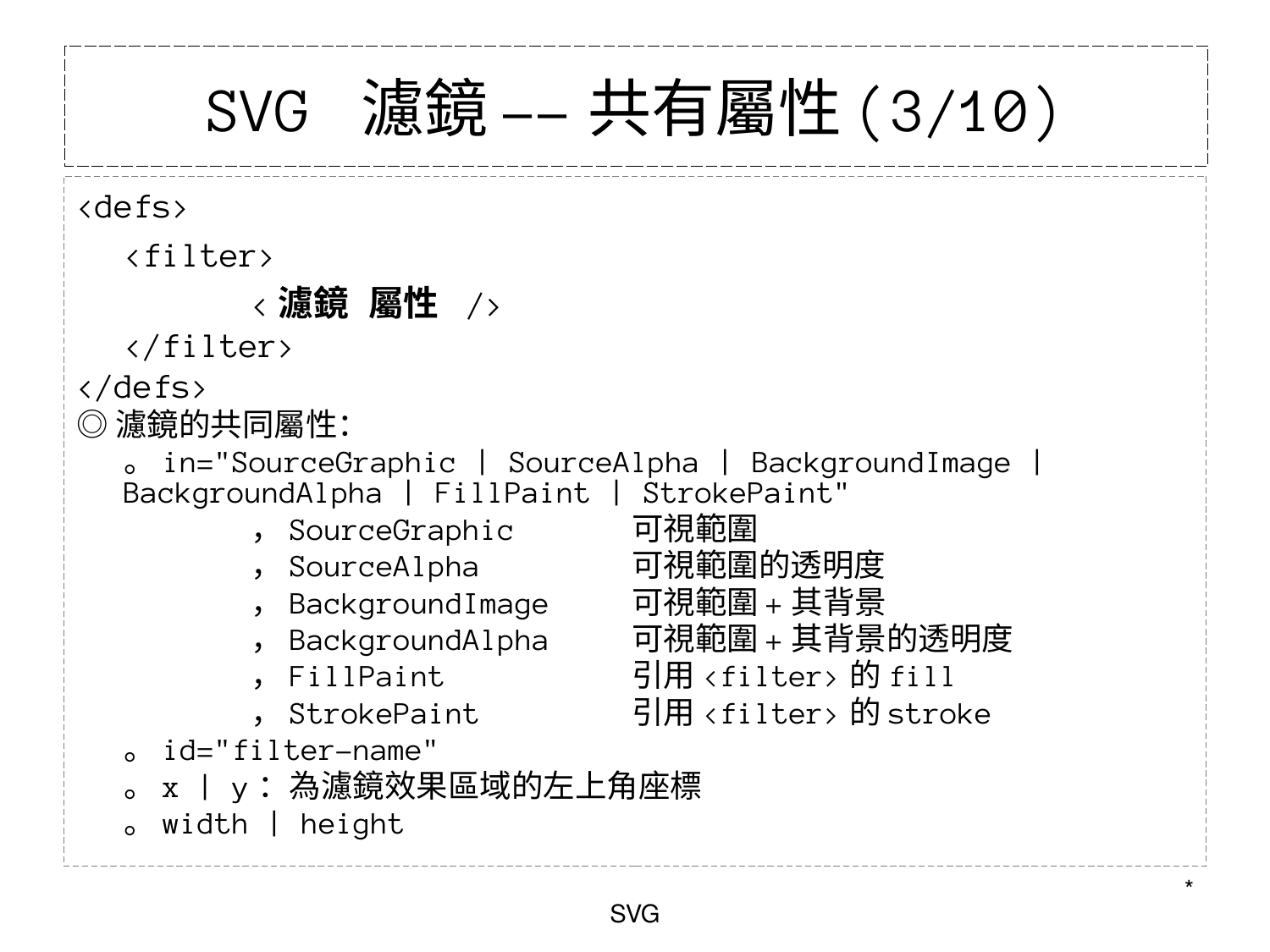

# SVG 濾鏡--共有屬性(3/10)
<defs>
	<filter>
		<濾鏡 屬性 />
	</filter>
</defs>
◎濾鏡的共同屬性：
	。in="SourceGraphic | SourceAlpha | BackgroundImage | 	BackgroundAlpha | FillPaint | StrokePaint"
		，SourceGraphic  	可視範圍
		，SourceAlpha		可視範圍的透明度
		，BackgroundImage	可視範圍+其背景
		，BackgroundAlpha	可視範圍+其背景的透明度
		，FillPaint		引用<filter>的fill
		，StrokePaint		引用<filter>的stroke
	。id="filter-name"
	。x | y：為濾鏡效果區域的左上角座標
	。width | height
*
SVG